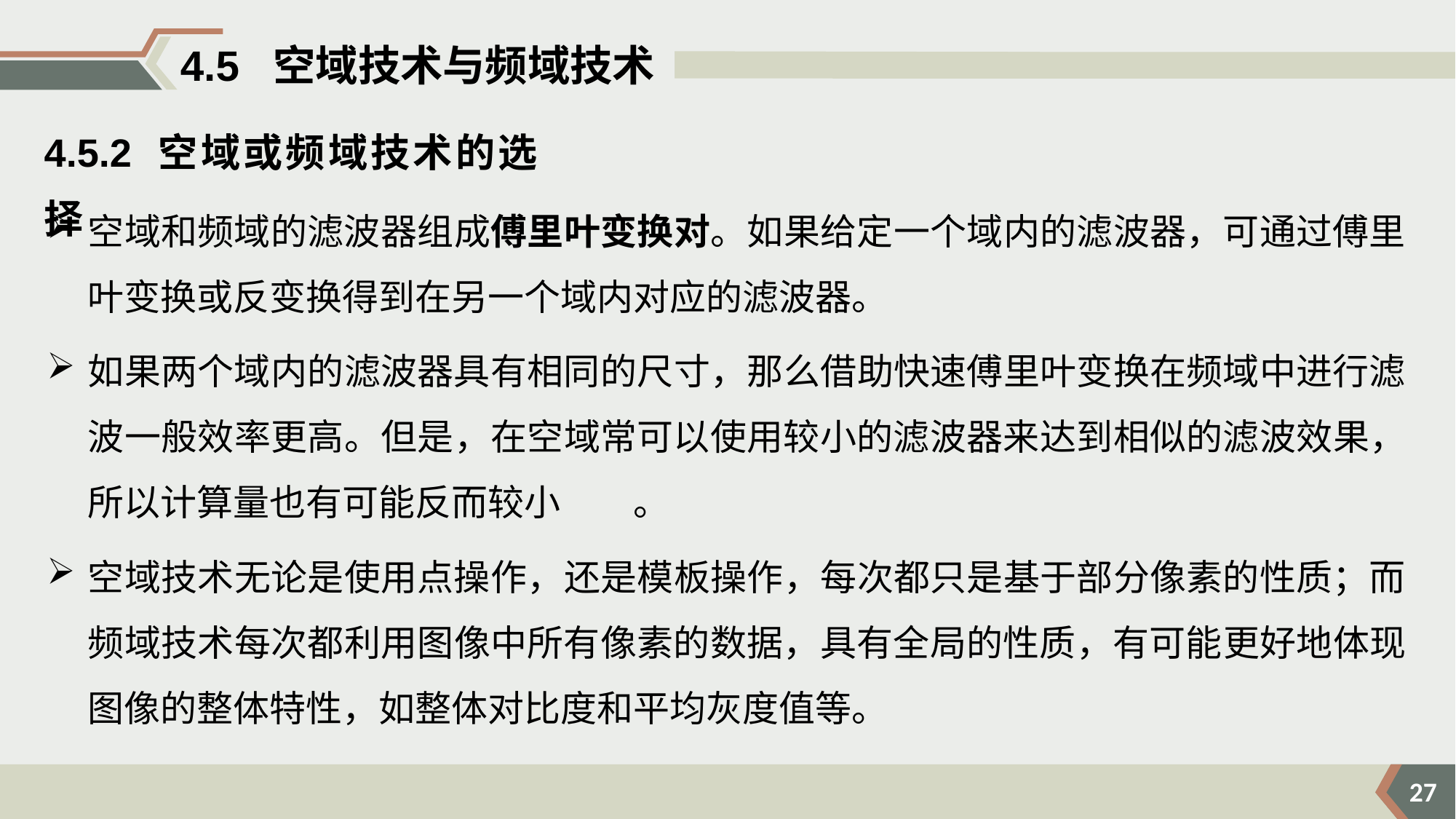

4.5  空域技术与频域技术
4.5.2 空域或频域技术的选择
空域和频域的滤波器组成傅里叶变换对。如果给定一个域内的滤波器，可通过傅里叶变换或反变换得到在另一个域内对应的滤波器。
如果两个域内的滤波器具有相同的尺寸，那么借助快速傅里叶变换在频域中进行滤波一般效率更高。但是，在空域常可以使用较小的滤波器来达到相似的滤波效果，所以计算量也有可能反而较小	。
空域技术无论是使用点操作，还是模板操作，每次都只是基于部分像素的性质；而频域技术每次都利用图像中所有像素的数据，具有全局的性质，有可能更好地体现图像的整体特性，如整体对比度和平均灰度值等。